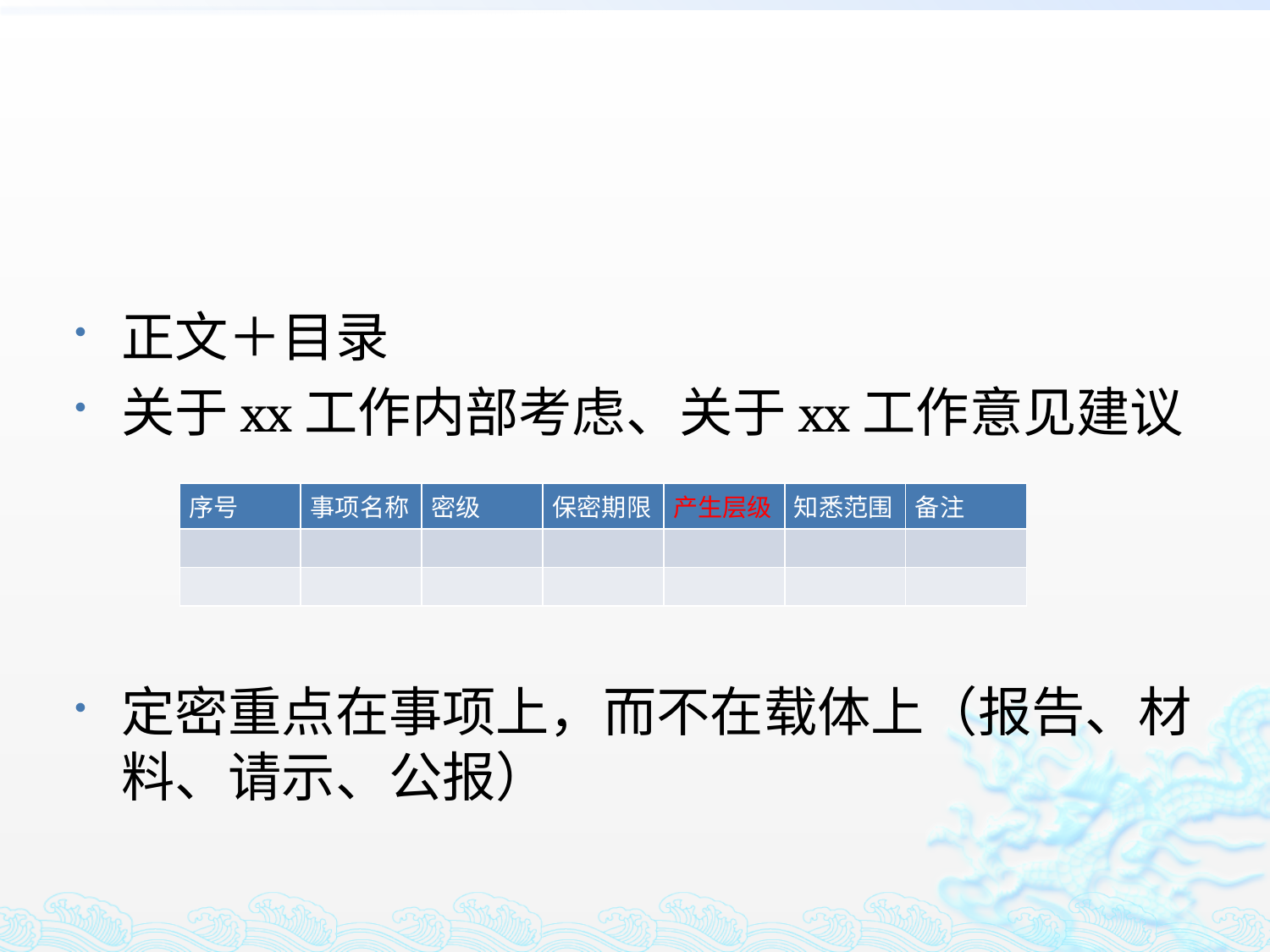

正文＋目录
关于xx工作内部考虑、关于xx工作意见建议

定密重点在事项上，而不在载体上（报告、材料、请示、公报）
| 序号 | 事项名称 | 密级 | 保密期限 | 产生层级 | 知悉范围 | 备注 |
| --- | --- | --- | --- | --- | --- | --- |
|  |  |  |  |  |  |  |
|  |  |  |  |  |  |  |